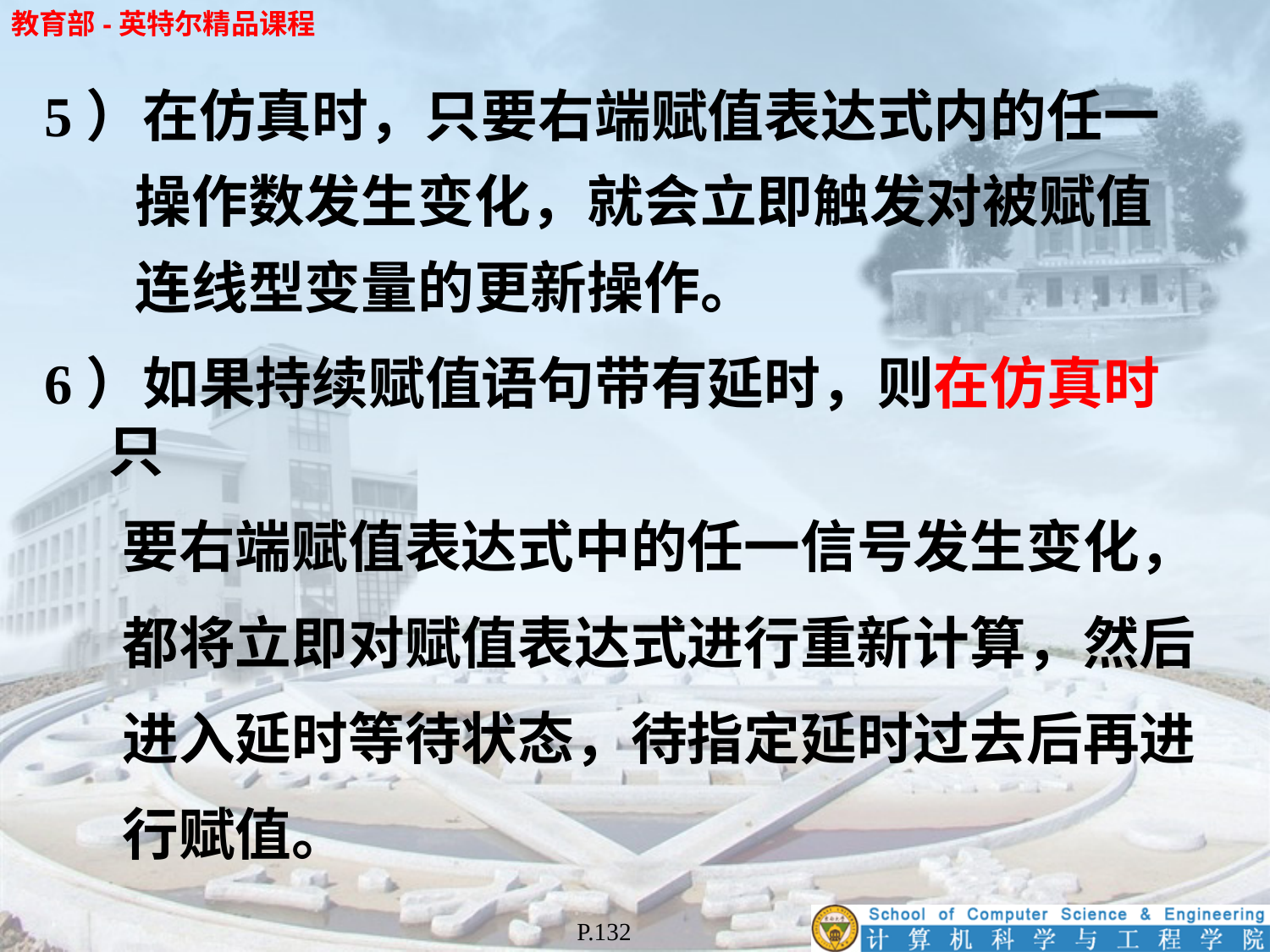

5）在仿真时，只要右端赋值表达式内的任一
      操作数发生变化，就会立即触发对被赋值
      连线型变量的更新操作。
6）如果持续赋值语句带有延时，则在仿真时只
     要右端赋值表达式中的任一信号发生变化，
     都将立即对赋值表达式进行重新计算，然后
     进入延时等待状态，待指定延时过去后再进
     行赋值。
P.132